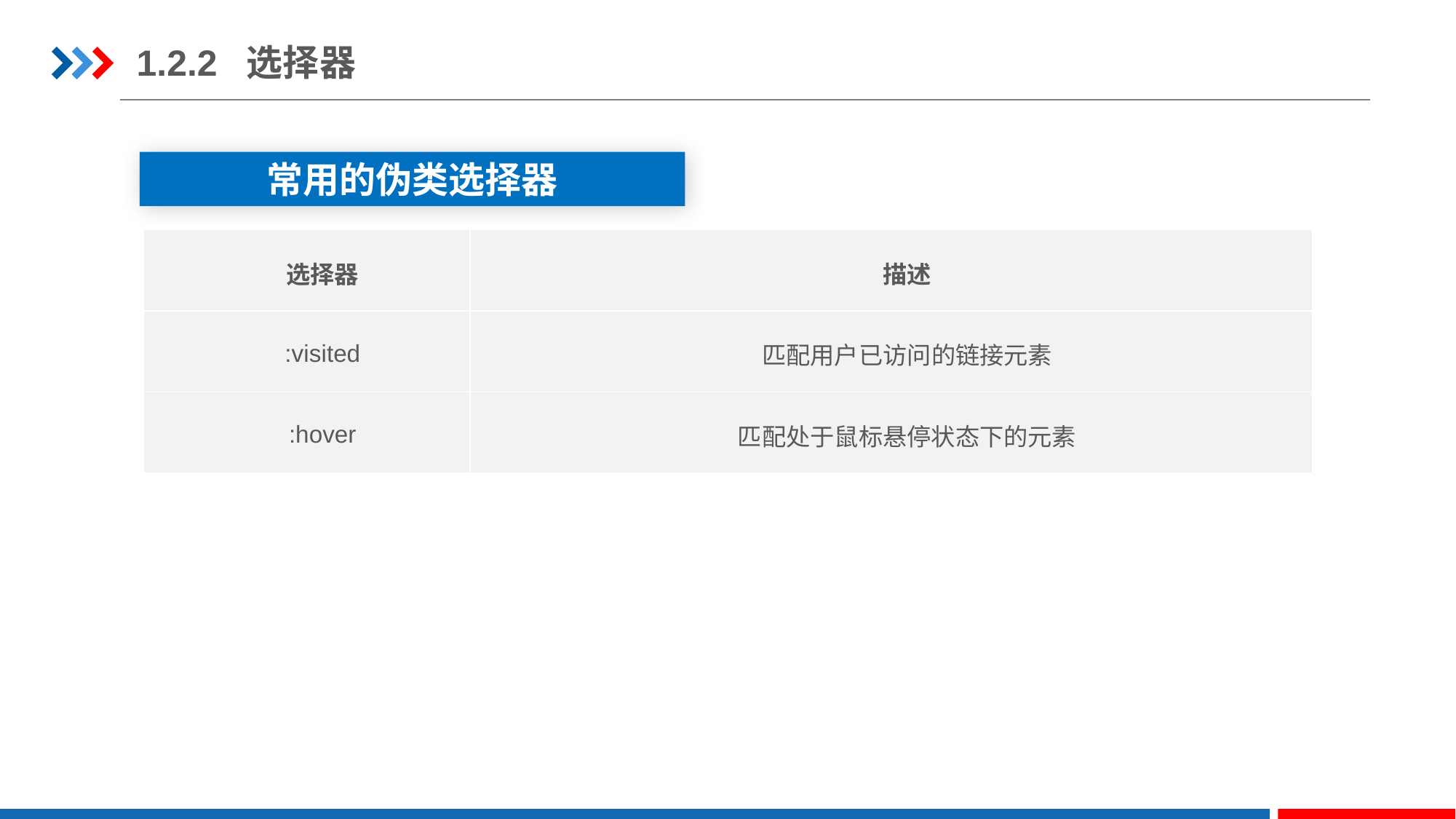

1.2.2  选择器
常用的伪类选择器
| 选择器 | 描述 |
| --- | --- |
| :visited | 匹配用户已访问的链接元素 |
| :hover | 匹配处于鼠标悬停状态下的元素 |